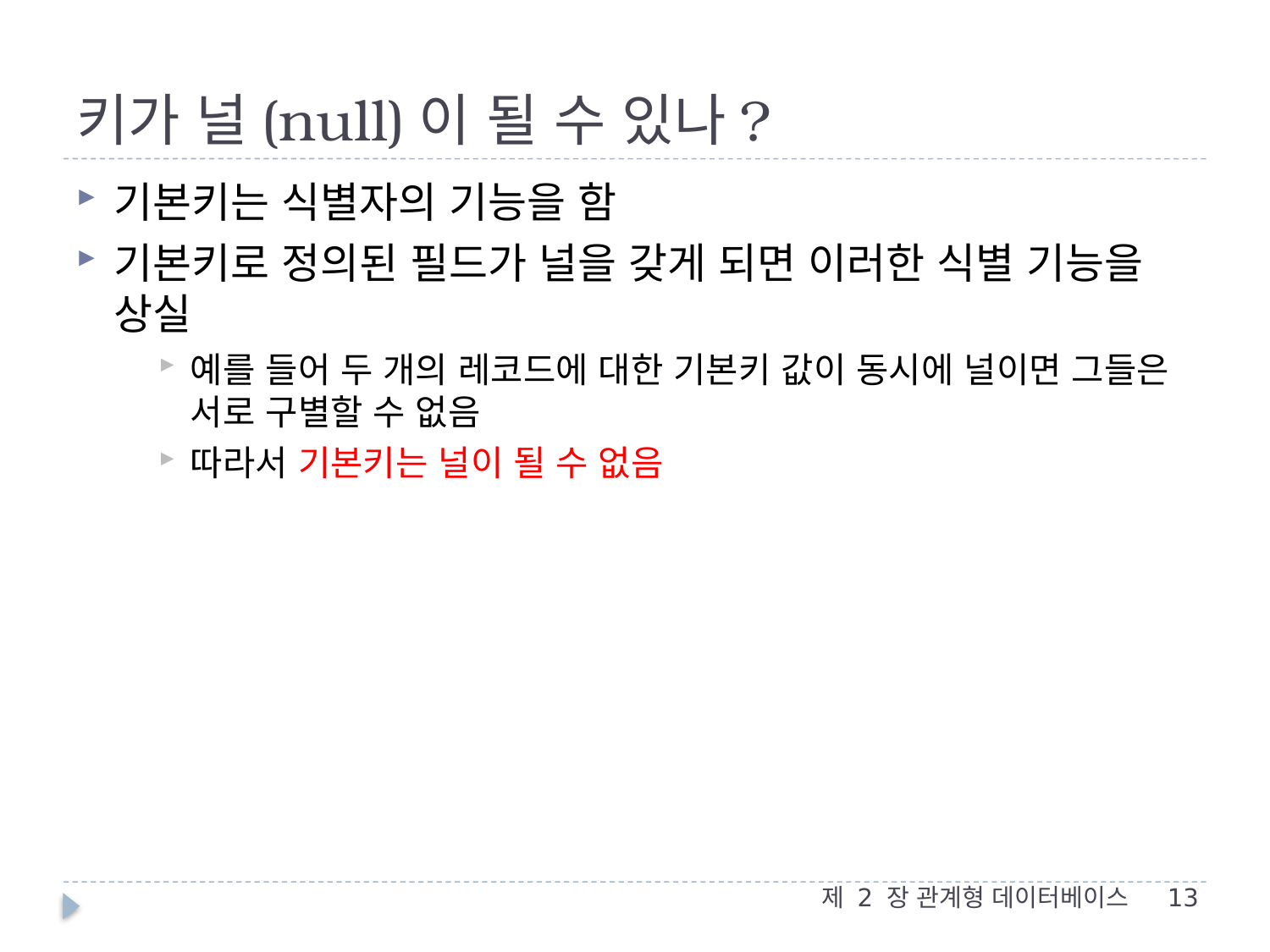

# 키가 널(null)이 될 수 있나?
기본키는 식별자의 기능을 함
기본키로 정의된 필드가 널을 갖게 되면 이러한 식별 기능을 상실
예를 들어 두 개의 레코드에 대한 기본키 값이 동시에 널이면 그들은 서로 구별할 수 없음
따라서 기본키는 널이 될 수 없음

제 2 장 관계형 데이터베이스
13